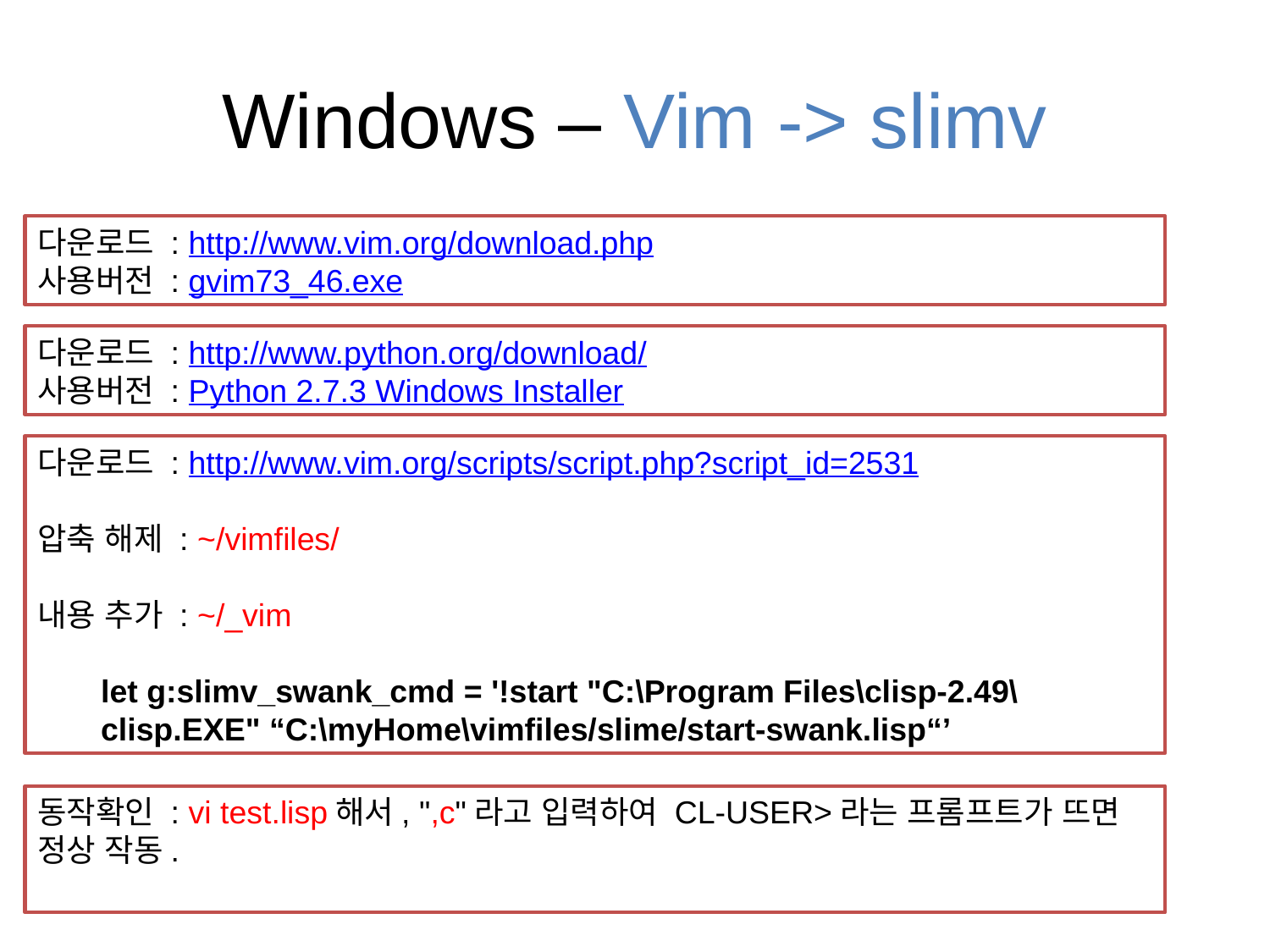

# Windows – Vim -> slimv
다운로드 : http://www.vim.org/download.php
사용버전 : gvim73_46.exe
다운로드 : http://www.python.org/download/
사용버전 : Python 2.7.3 Windows Installer
다운로드 : http://www.vim.org/scripts/script.php?script_id=2531

압축 해제 : ~/vimfiles/

내용 추가 : ~/_vim

let g:slimv_swank_cmd = '!start "C:\Program Files\clisp-2.49\clisp.EXE" “C:\myHome\vimfiles/slime/start-swank.lisp“’
동작확인 : vi test.lisp해서, ",c"라고 입력하여 CL-USER>라는 프롬프트가 뜨면 정상 작동.